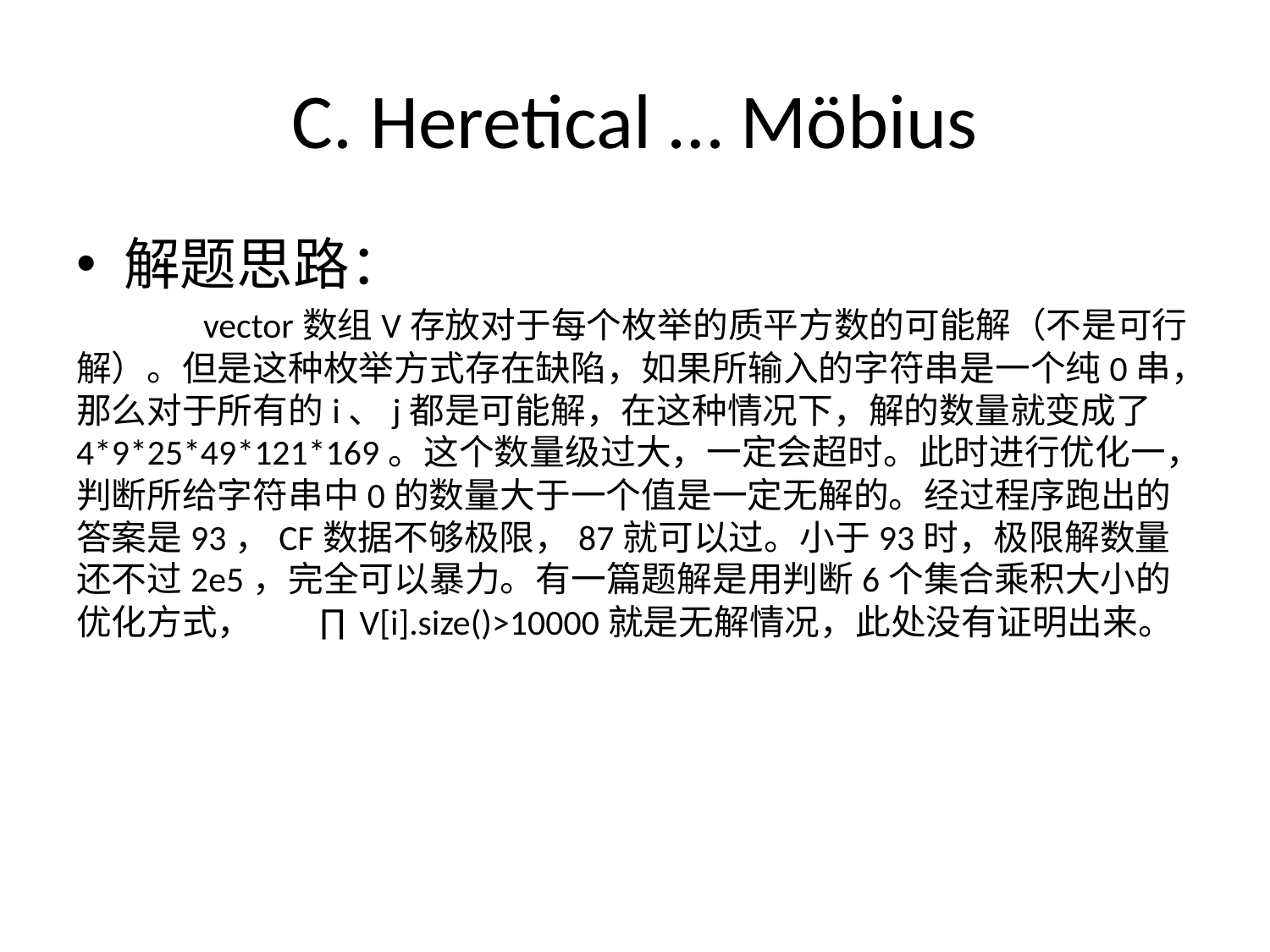

# C. Heretical … Möbius
解题思路：
	vector数组V存放对于每个枚举的质平方数的可能解（不是可行解）。但是这种枚举方式存在缺陷，如果所输入的字符串是一个纯0串，那么对于所有的i、j都是可能解，在这种情况下，解的数量就变成了4*9*25*49*121*169。这个数量级过大，一定会超时。此时进行优化一，判断所给字符串中0的数量大于一个值是一定无解的。经过程序跑出的答案是93，CF数据不够极限，87就可以过。小于93时，极限解数量还不过2e5，完全可以暴力。有一篇题解是用判断6个集合乘积大小的优化方式，        ∏V[i].size()>10000就是无解情况，此处没有证明出来。